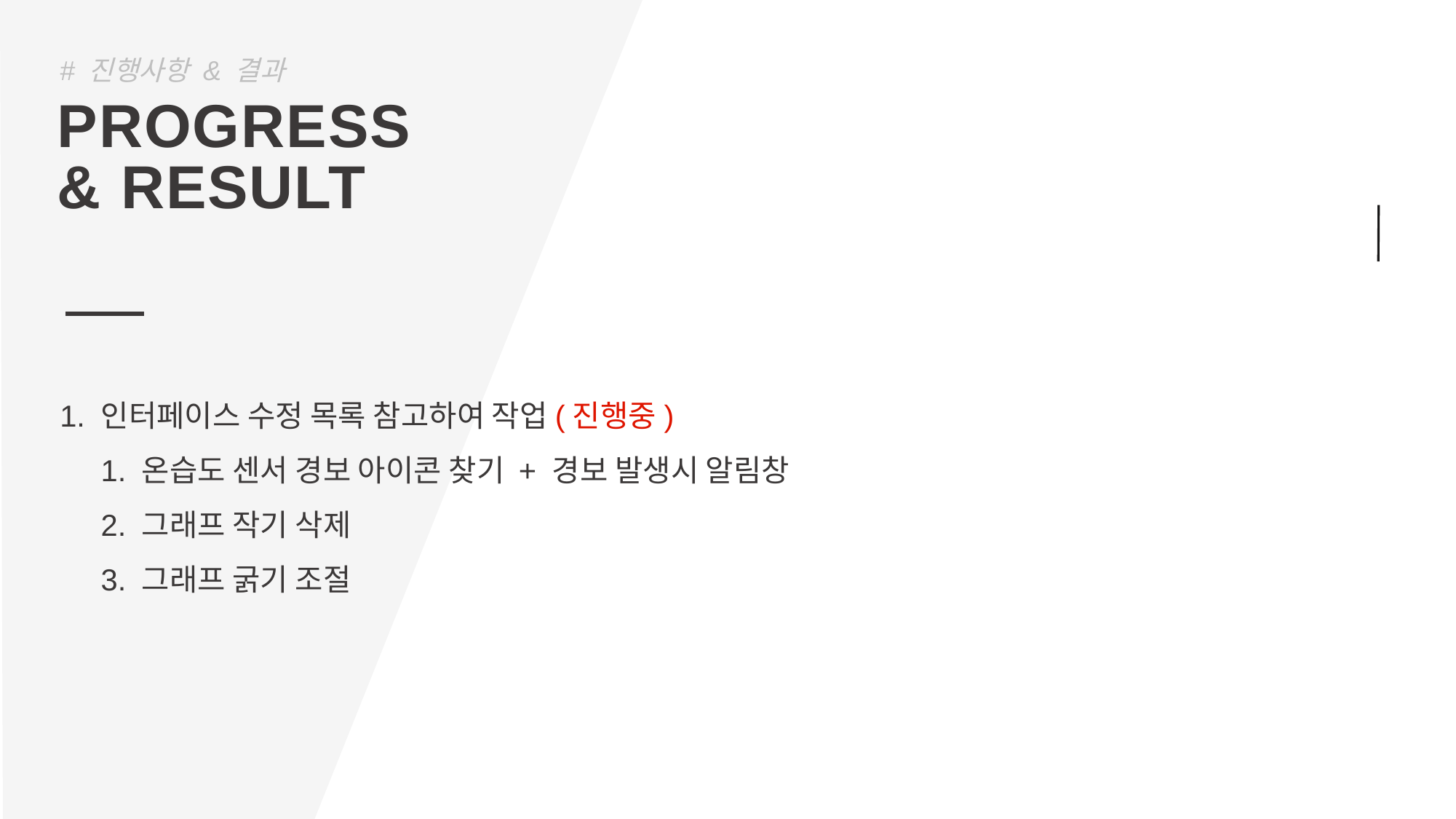

# 진행사항 & 결과
PROGRESS
& RESULT
4

인터페이스 수정 목록 참고하여 작업(진행중)
1. 온습도 센서 경보 아이콘 찾기 + 경보 발생시 알림창
2. 그래프 작기 삭제
3. 그래프 굵기 조절